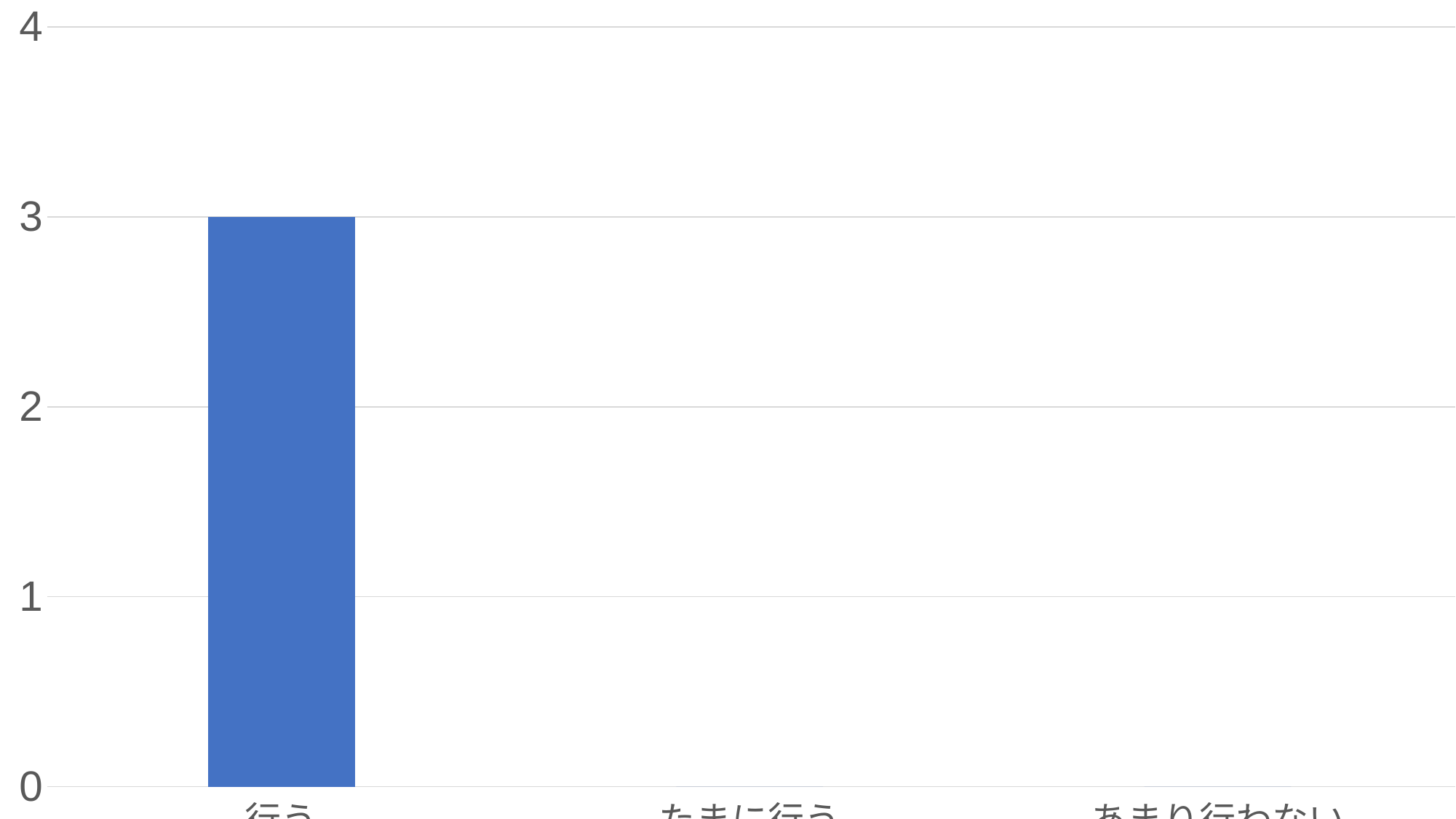

### Chart

| Category | 回答 |
|---|---|
| 行う | 3.0 |
| たまに行う | 0.0 |
| あまり行わない | 0.0 |
| 行わない | 1.0 |